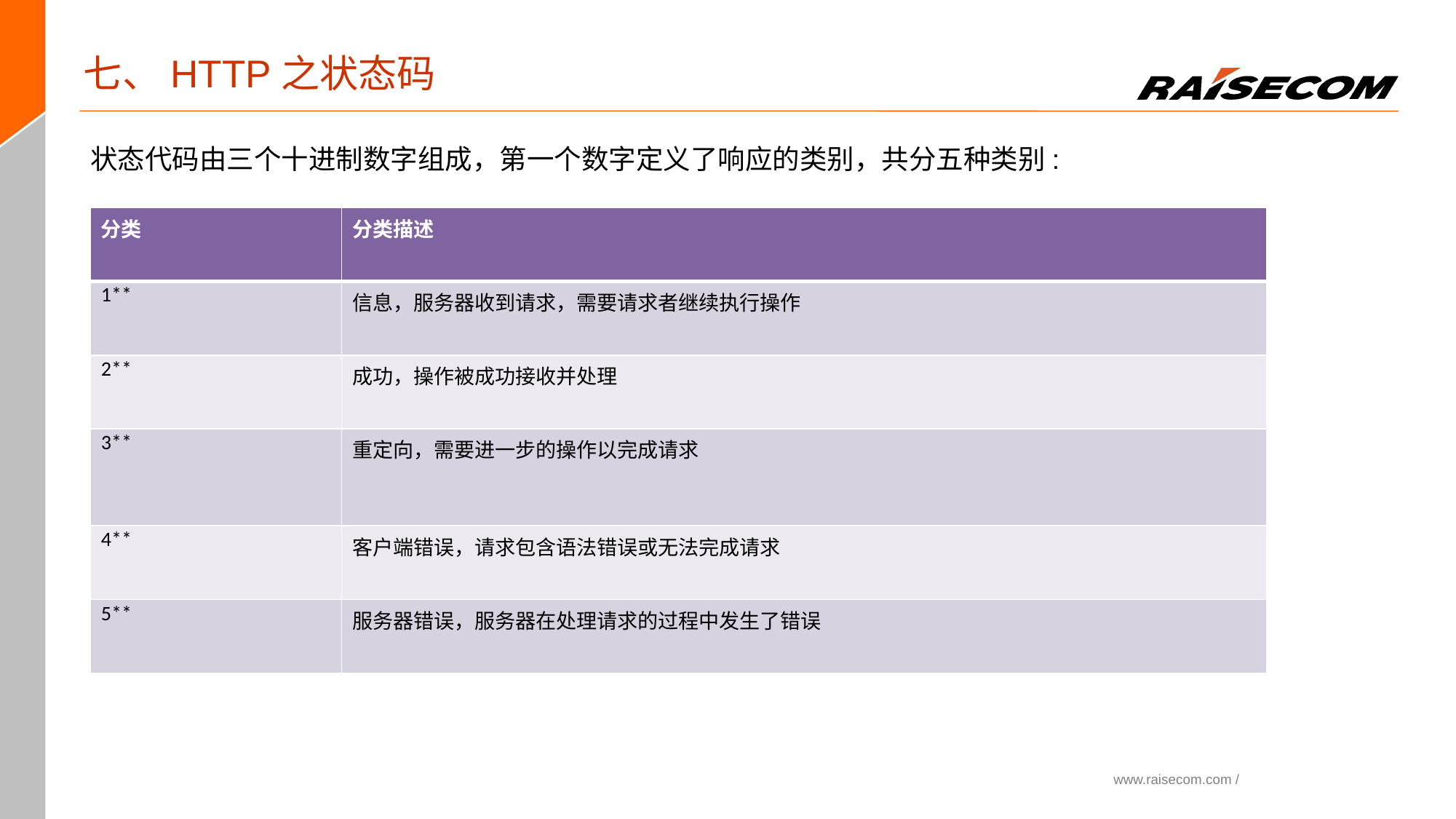

# 七、HTTP之状态码
状态代码由三个十进制数字组成，第一个数字定义了响应的类别，共分五种类别:

| 分类 | 分类描述 |
| --- | --- |
| 1\*\* | 信息，服务器收到请求，需要请求者继续执行操作 |
| 2\*\* | 成功，操作被成功接收并处理 |
| 3\*\* | 重定向，需要进一步的操作以完成请求 |
| 4\*\* | 客户端错误，请求包含语法错误或无法完成请求 |
| 5\*\* | 服务器错误，服务器在处理请求的过程中发生了错误 |